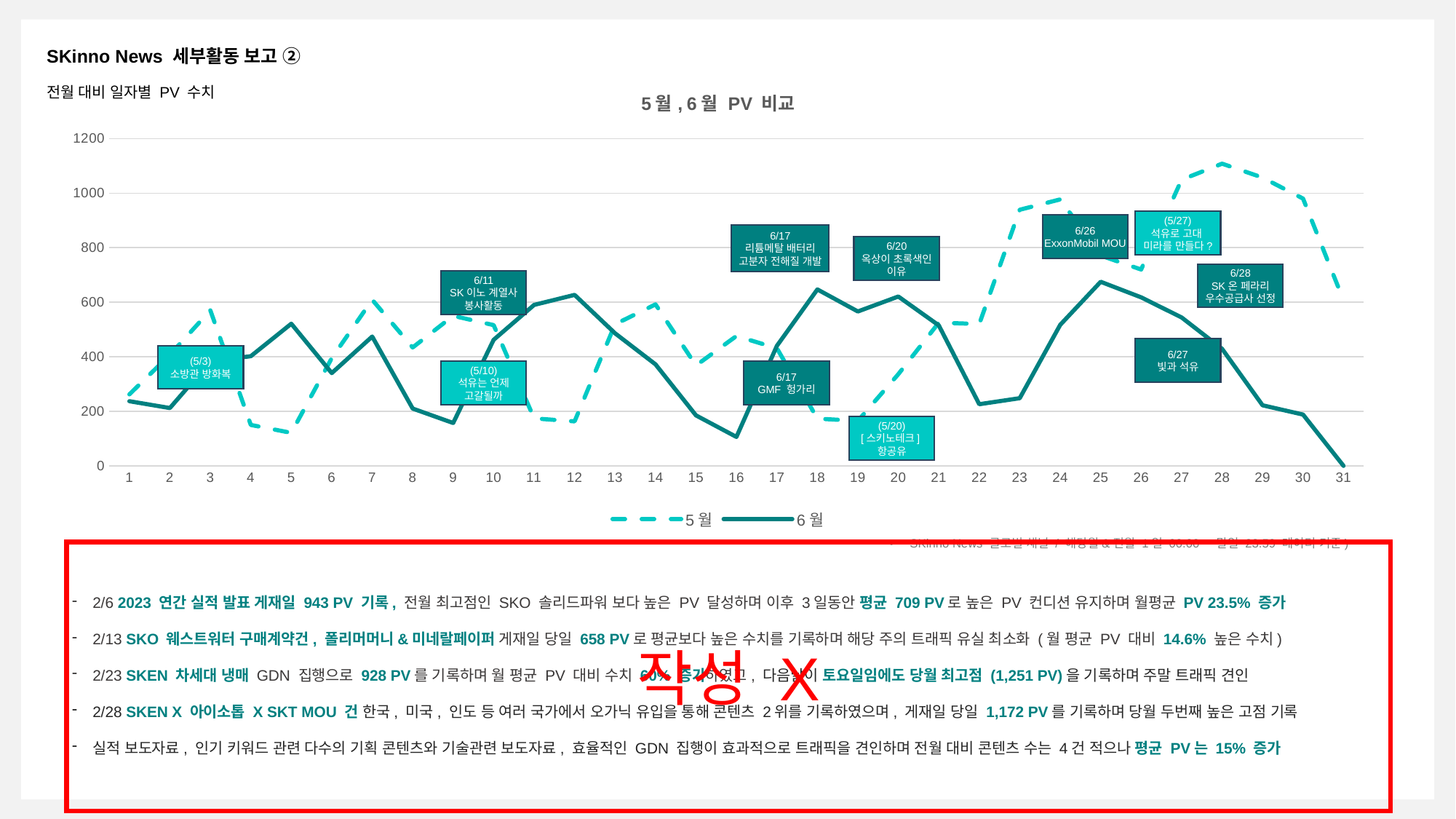

SKinno News 세부활동 보고 ②

### Chart:

| Category | 5월 | 6월 |
|---|---|---|
전월 대비 일자별 PV 수치
(5/27)
석유로 고대
미라를 만들다?
6/26
ExxonMobil MOU
6/17
리튬메탈 배터리 고분자 전해질 개발
6/20
옥상이 초록색인 이유
6/28
SK온 페라리 우수공급사 선정
6/11
SK이노 계열사 봉사활동
6/27
빛과 석유
(5/3)
소방관 방화복
6/17
GMF 헝가리
(5/10)
석유는 언제
고갈될까
(5/20)
[스키노테크]
항공유
SKinno News 글로벌 채널 / 해당월&전월 1일 00:00 ~ 말일 23:59 데이터 기준)
작성 X
2/6 2023 연간 실적 발표 게재일 943 PV 기록, 전월 최고점인 SKO 솔리드파워 보다 높은 PV 달성하며 이후 3일동안 평균 709 PV로 높은 PV 컨디션 유지하며 월평균 PV 23.5% 증가
2/13 SKO 웨스트워터 구매계약건, 폴리머머니&미네랄페이퍼 게재일 당일 658 PV로 평균보다 높은 수치를 기록하며 해당 주의 트래픽 유실 최소화 (월 평균 PV 대비 14.6% 높은 수치)
2/23 SKEN 차세대 냉매 GDN 집행으로 928 PV를 기록하며 월 평균 PV 대비 수치 60% 증가하였고, 다음날이 토요일임에도 당월 최고점 (1,251 PV)을 기록하며 주말 트래픽 견인
2/28 SKEN X 아이소톱 X SKT MOU 건 한국, 미국, 인도 등 여러 국가에서 오가닉 유입을 통해 콘텐츠 2위를 기록하였으며, 게재일 당일 1,172 PV를 기록하며 당월 두번째 높은 고점 기록
실적 보도자료, 인기 키워드 관련 다수의 기획 콘텐츠와 기술관련 보도자료, 효율적인 GDN 집행이 효과적으로 트래픽을 견인하며 전월 대비 콘텐츠 수는 4건 적으나 평균 PV는 15% 증가